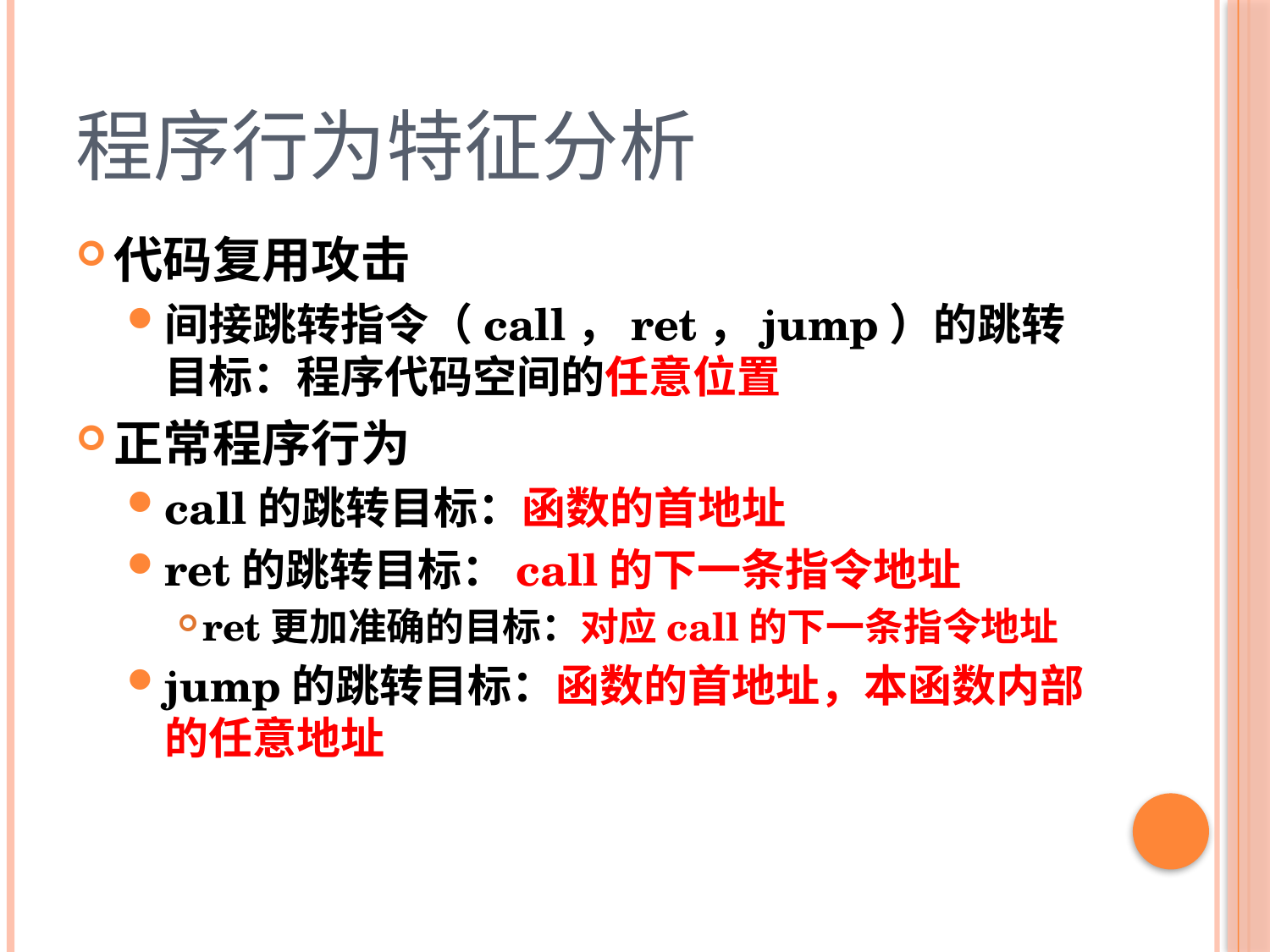

# 程序行为特征分析
代码复用攻击
间接跳转指令（call，ret，jump）的跳转目标：程序代码空间的任意位置
正常程序行为
call的跳转目标：函数的首地址
ret的跳转目标：call的下一条指令地址
ret更加准确的目标：对应call的下一条指令地址
jump的跳转目标：函数的首地址，本函数内部的任意地址